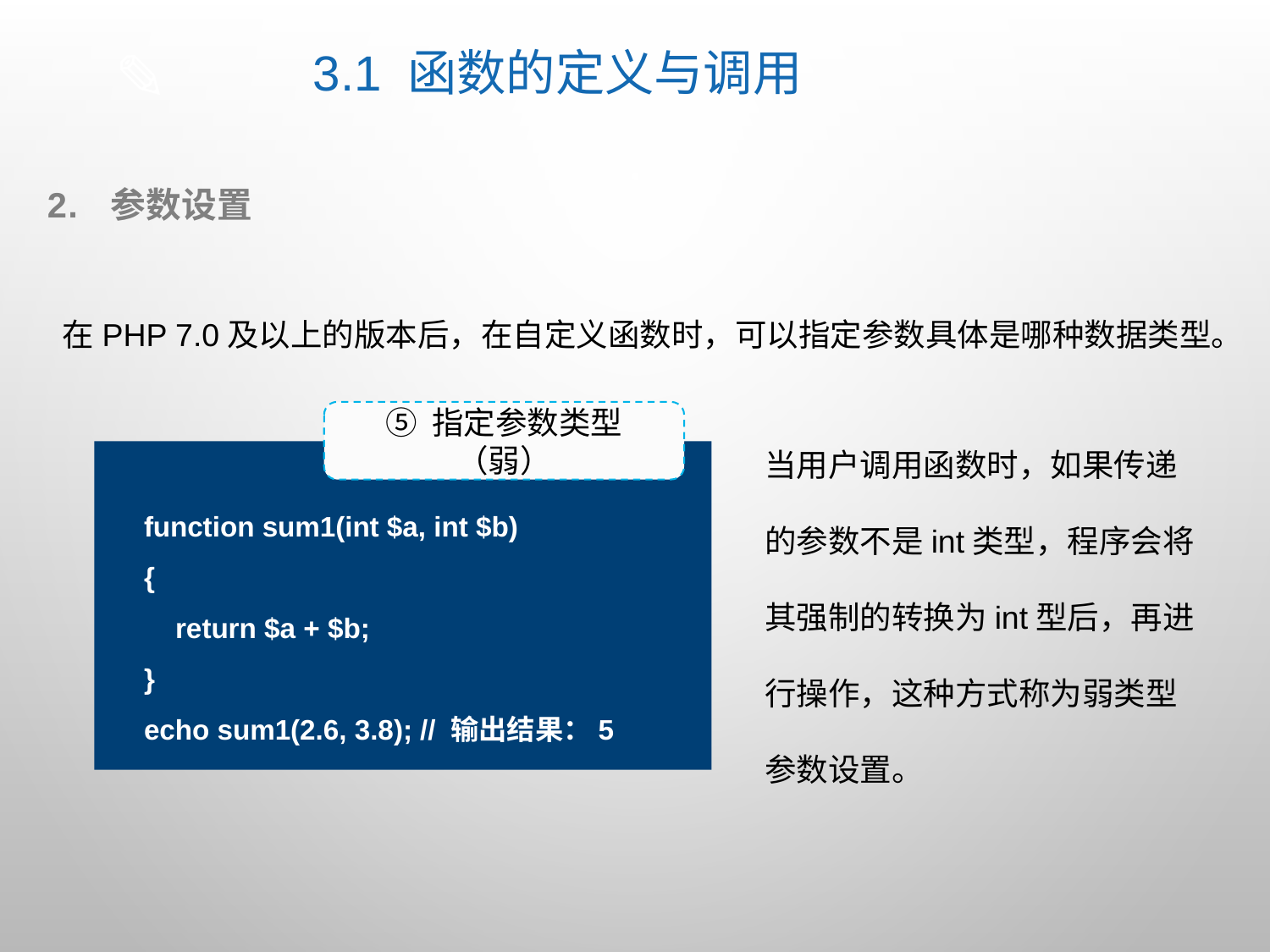

# 3.1 函数的定义与调用
参数设置
在PHP 7.0及以上的版本后，在自定义函数时，可以指定参数具体是哪种数据类型。
当用户调用函数时，如果传递的参数不是int类型，程序会将其强制的转换为int型后，再进行操作，这种方式称为弱类型参数设置。
⑤ 指定参数类型（弱）

function sum1(int $a, int $b)
{
    return $a + $b;
}
echo sum1(2.6, 3.8); // 输出结果：5